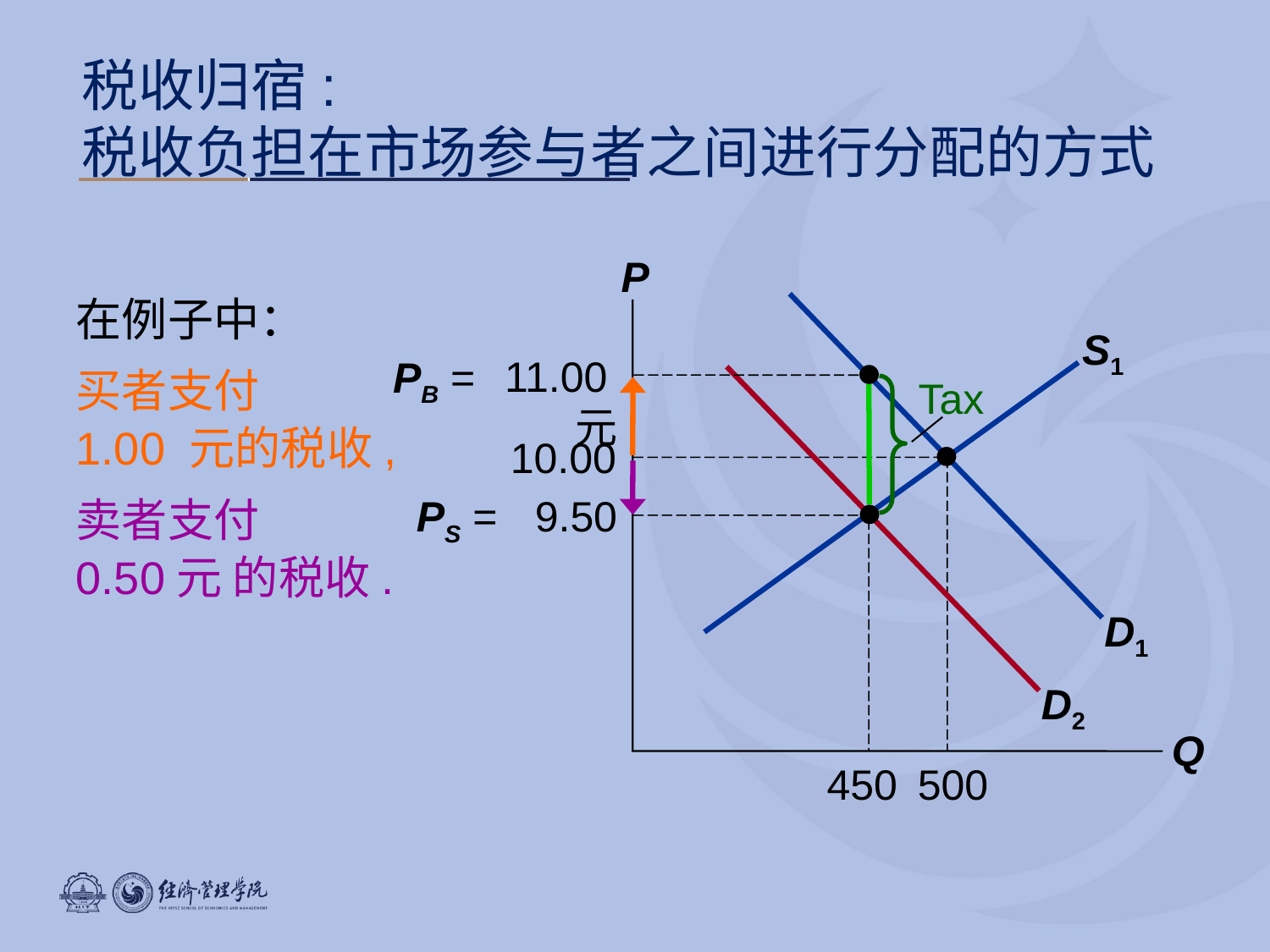

税收归宿:
税收负担在市场参与者之间进行分配的方式
P

Q
在例子中：
买者支付
1.00 元的税收,
卖者支付
0.50元 的税收.

D1
S1

PB =
11.00元

Tax

D2

450

10.00

500

PS =
9.50